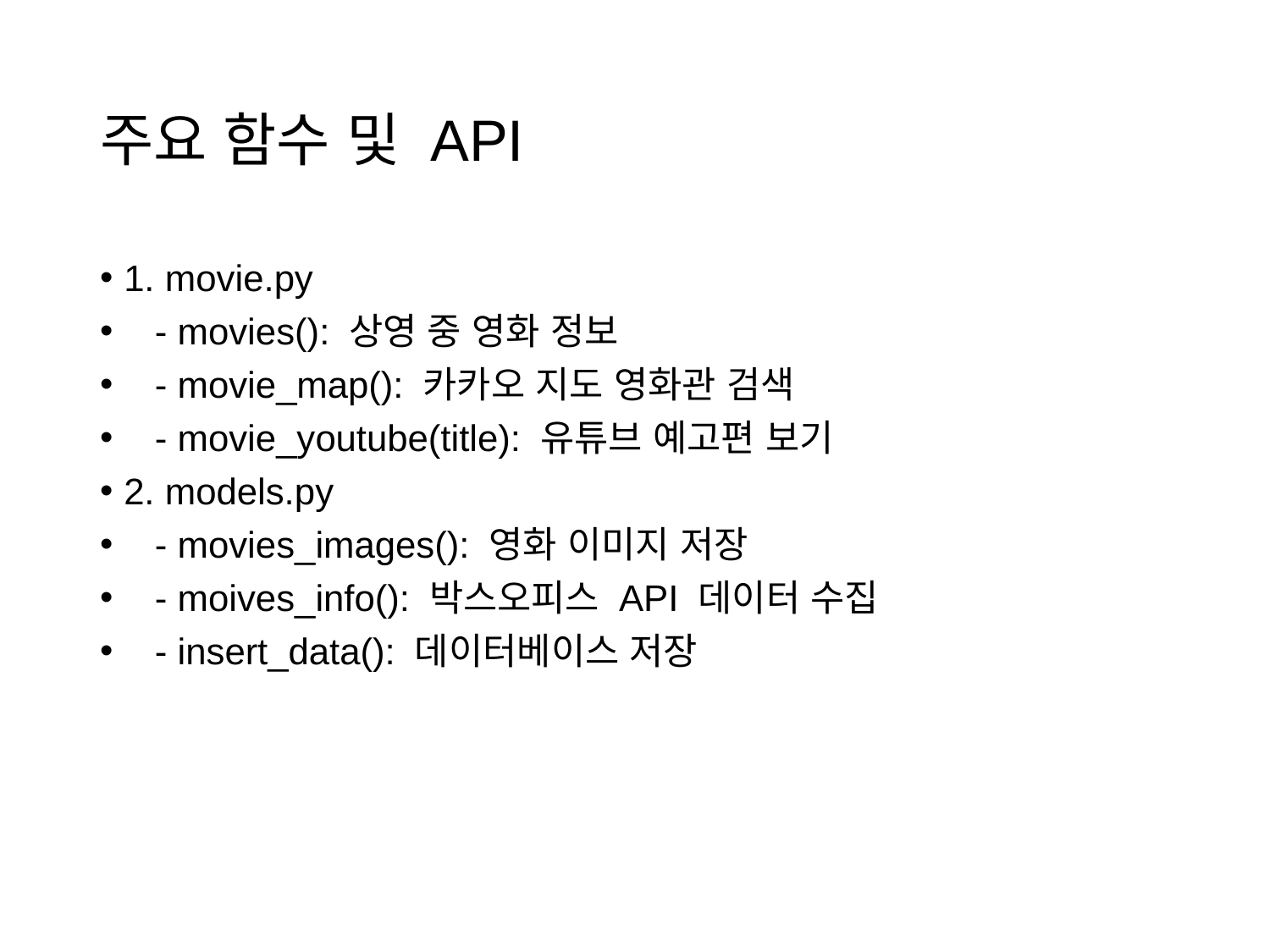

# 주요 함수 및 API
1. movie.py
   - movies(): 상영 중 영화 정보
   - movie_map(): 카카오 지도 영화관 검색
   - movie_youtube(title): 유튜브 예고편 보기
2. models.py
   - movies_images(): 영화 이미지 저장
   - moives_info(): 박스오피스 API 데이터 수집
   - insert_data(): 데이터베이스 저장